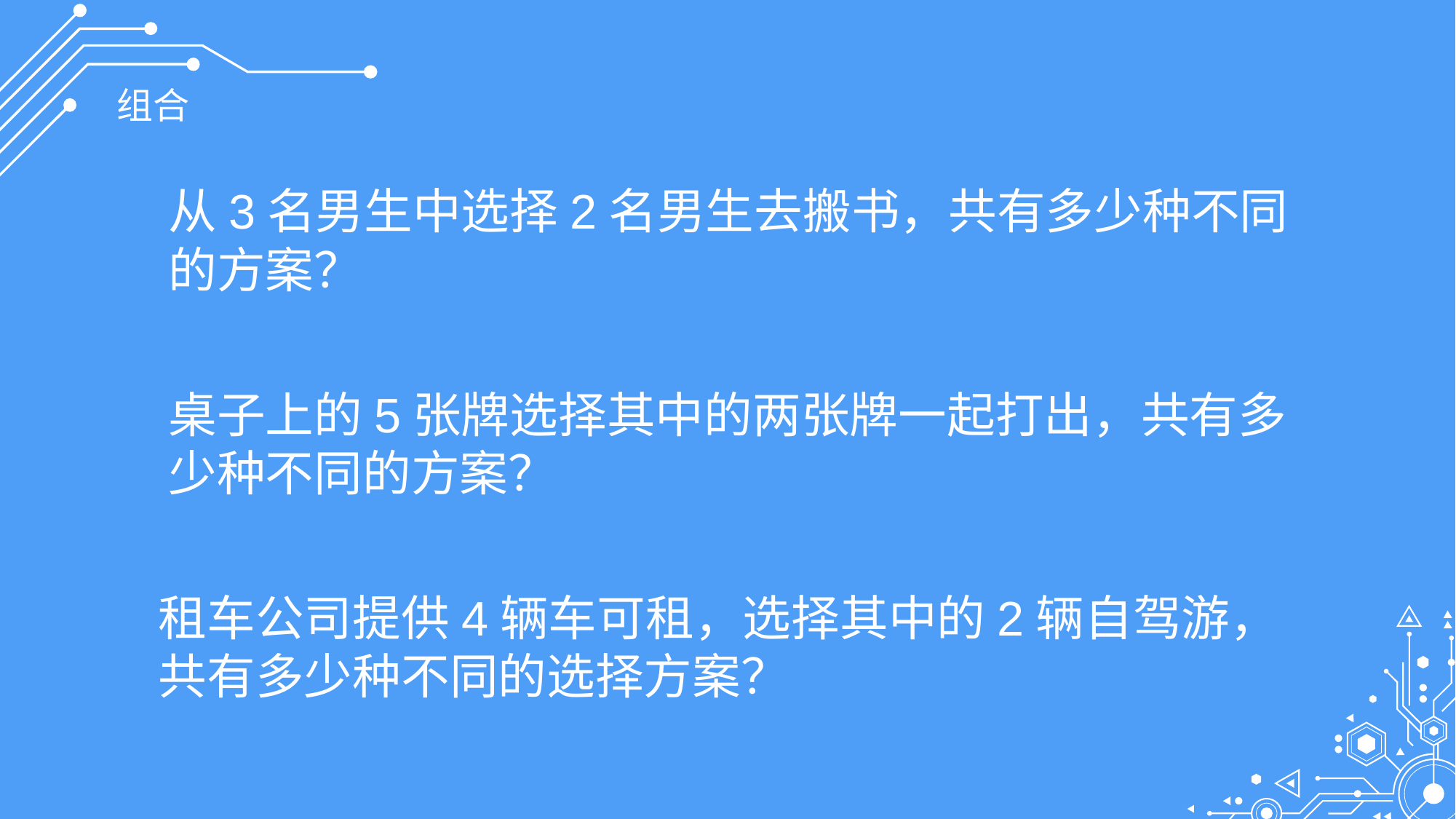

组合
从3名男生中选择2名男生去搬书，共有多少种不同的方案？
桌子上的5张牌选择其中的两张牌一起打出，共有多少种不同的方案？
租车公司提供4辆车可租，选择其中的2辆自驾游，共有多少种不同的选择方案？